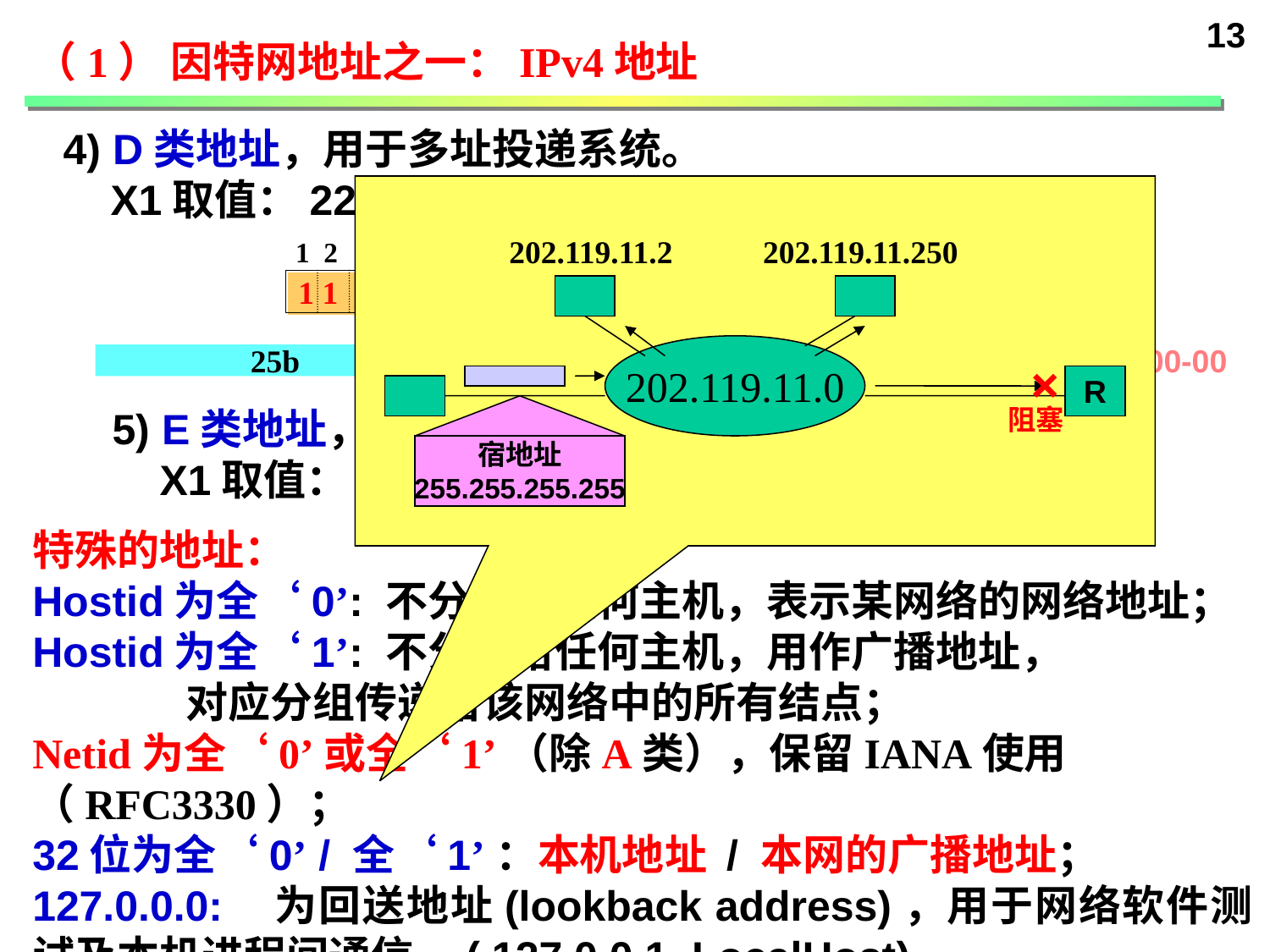

13
（1） 因特网地址之一：IPv4地址

 4) D类地址，用于多址投递系统。
     X1取值：224-239

202.119.11.2
202.119.11.250

202.119.11.0

R

阻塞
宿地址
255.255.255.255
 1  2   3  4    8 9  ….       1617   …   2425   ... 32

1 1  1  0       Multicast - Address(28)

物理地址01-00-5E-00-00-00
25b
23b
5) E类地址，保留备用。
    X1取值：240-255    一般结构为：1111(4) ...
特殊的地址：
Hostid为全‘0’: 不分配给任何主机，表示某网络的网络地址；
Hostid为全‘1’: 不分配给任何主机，用作广播地址，
               对应分组传递给该网络中的所有结点；
Netid为全‘0’或全‘1’（除A类），保留IANA使用（RFC3330）；
32位为全‘0’ / 全‘1’：本机地址 / 本网的广播地址；
127.0.0.0:   为回送地址(lookback address)，用于网络软件测试及本机进程间通信，( 127.0.0.1  LocalHost)。